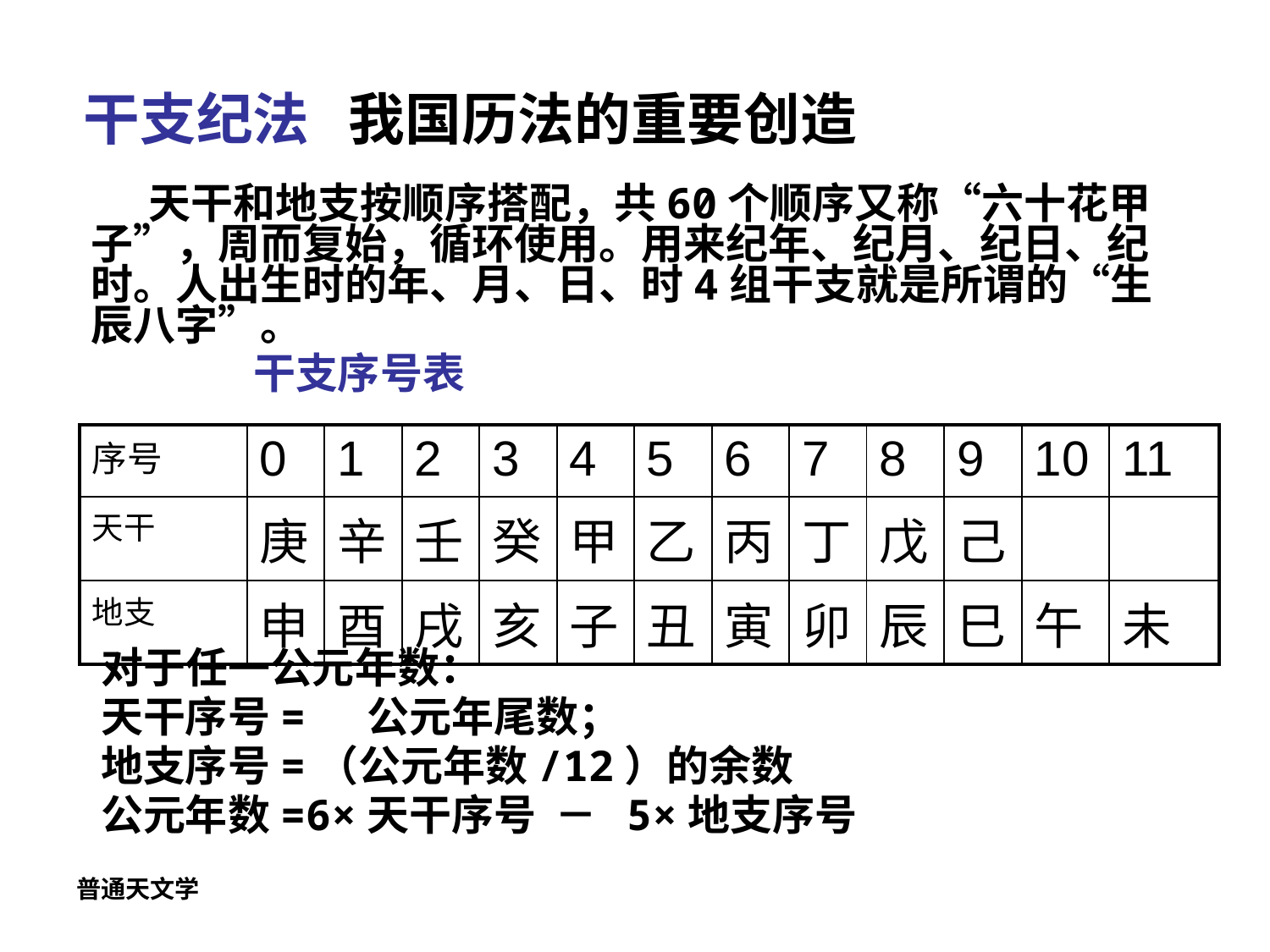

# 干支纪法   我国历法的重要创造
          天干和地支按顺序搭配，共60个顺序又称“六十花甲子”，周而复始，循环使用。用来纪年、纪月、纪日、纪时。人出生时的年、月、日、时4组干支就是所谓的“生辰八字”。
                     干支序号表

     对于任一公元年数：
     天干序号=  公元年尾数；
     地支序号=（公元年数/12）的余数
     公元年数=6×天干序号  －  5×地支序号
| 序号 | 0 | 1 | 2 | 3 | 4 | 5 | 6 | 7 | 8 | 9 | 10 | 11 |
| --- | --- | --- | --- | --- | --- | --- | --- | --- | --- | --- | --- | --- |
| 天干 | 庚 | 辛 | 壬 | 癸 | 甲 | 乙 | 丙 | 丁 | 戊 | 己 |  |  |
| 地支 | 申 | 酉 | 戌 | 亥 | 子 | 丑 | 寅 | 卯 | 辰 | 巳 | 午 | 未 |
普通天文学